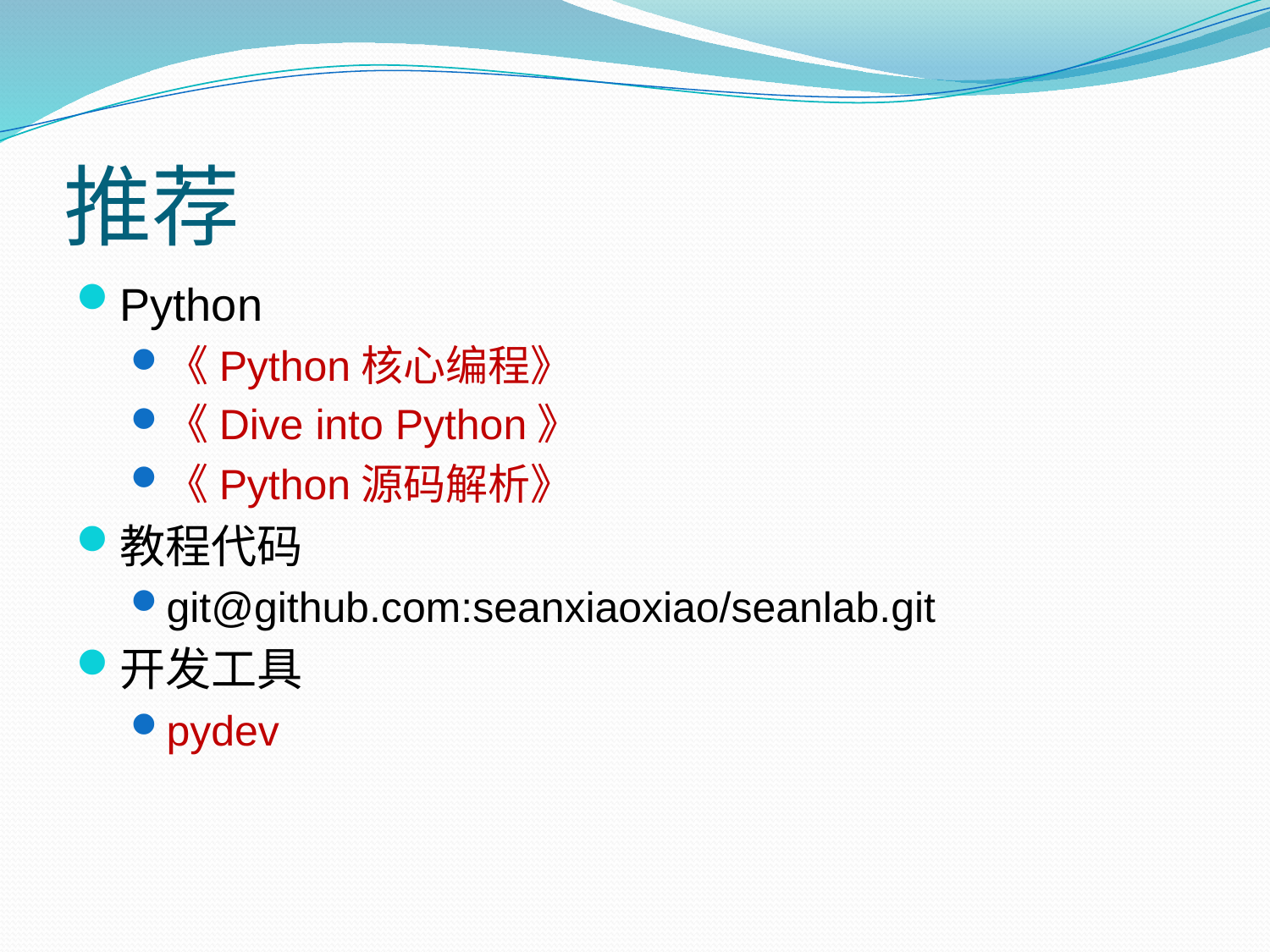

# 推荐
Python
《Python核心编程》
《Dive into Python》
《Python源码解析》
教程代码
git@github.com:seanxiaoxiao/seanlab.git
开发工具
pydev